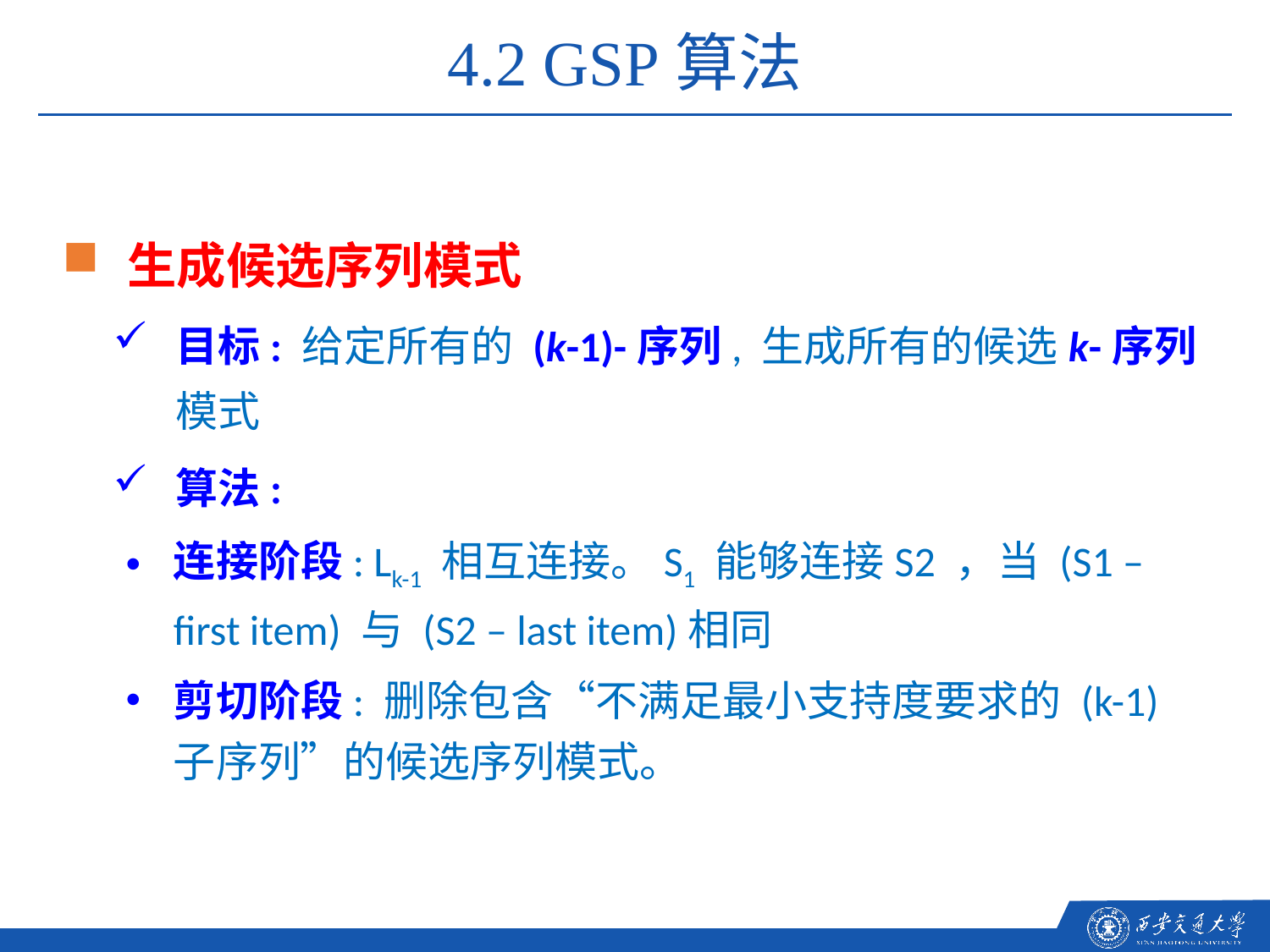

4.2 GSP算法
生成候选序列模式
目标: 给定所有的 (k-1)-序列, 生成所有的候选k-序列模式
算法:
连接阶段: Lk-1 相互连接。S1 能够连接S2 ，当 (S1 – first item) 与 (S2 – last item)相同
剪切阶段: 删除包含“不满足最小支持度要求的 (k-1) 子序列”的候选序列模式。